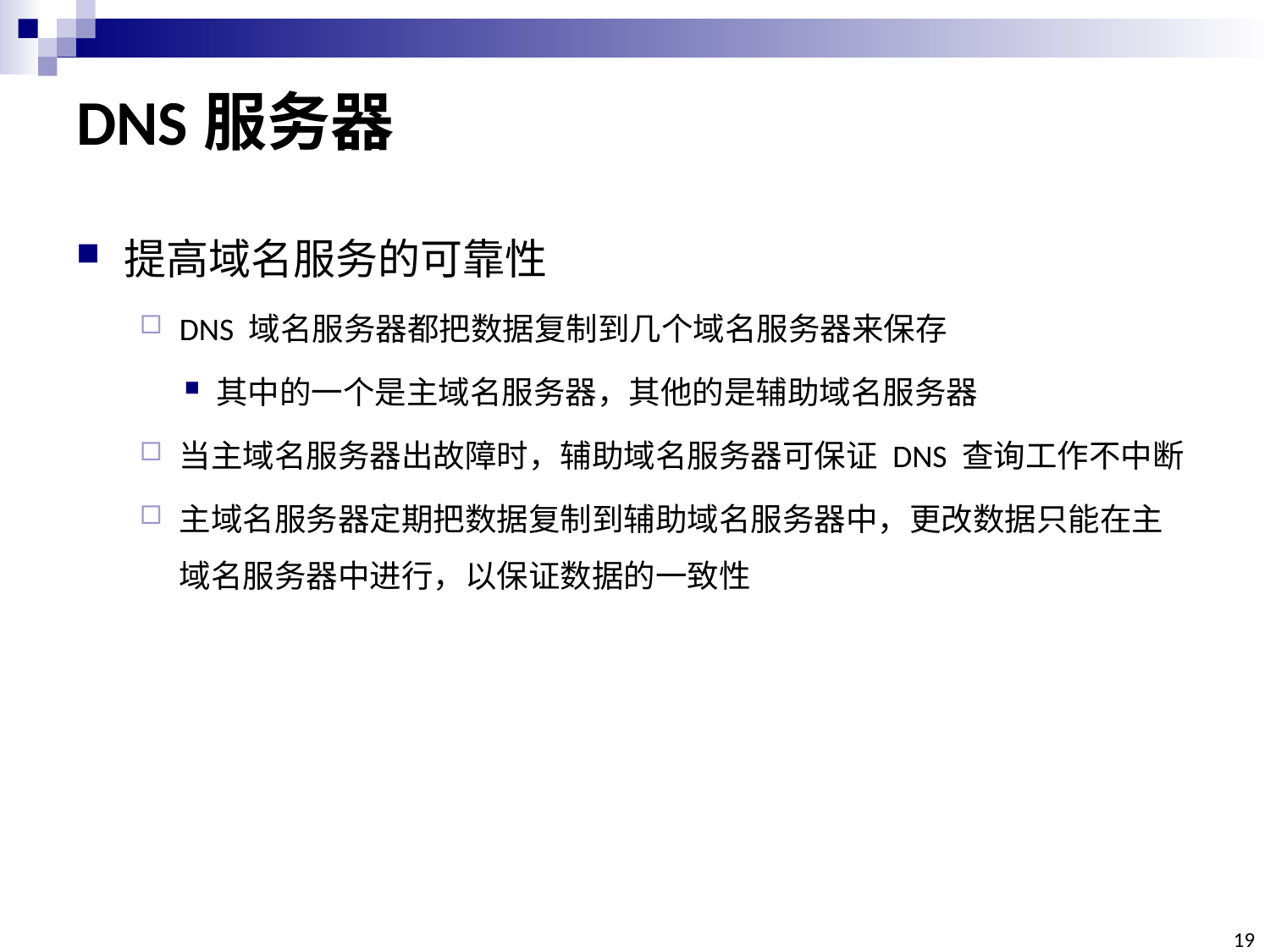

# DNS服务器
提高域名服务的可靠性
DNS 域名服务器都把数据复制到几个域名服务器来保存
其中的一个是主域名服务器，其他的是辅助域名服务器
当主域名服务器出故障时，辅助域名服务器可保证 DNS 查询工作不中断
主域名服务器定期把数据复制到辅助域名服务器中，更改数据只能在主域名服务器中进行，以保证数据的一致性
19